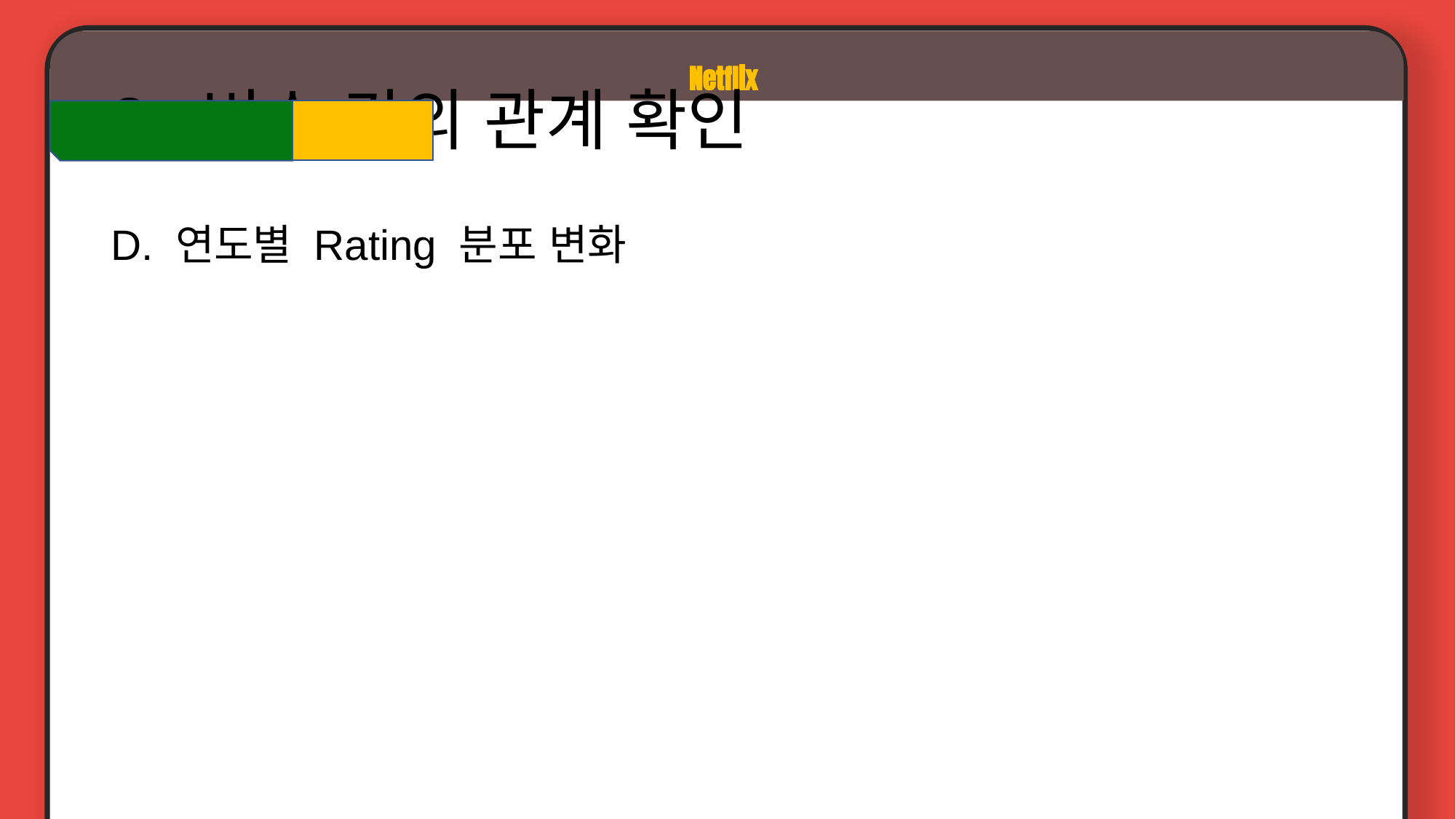

Netflix
# 2. 변수 간의 관계 확인

D. 연도별 Rating 분포 변화